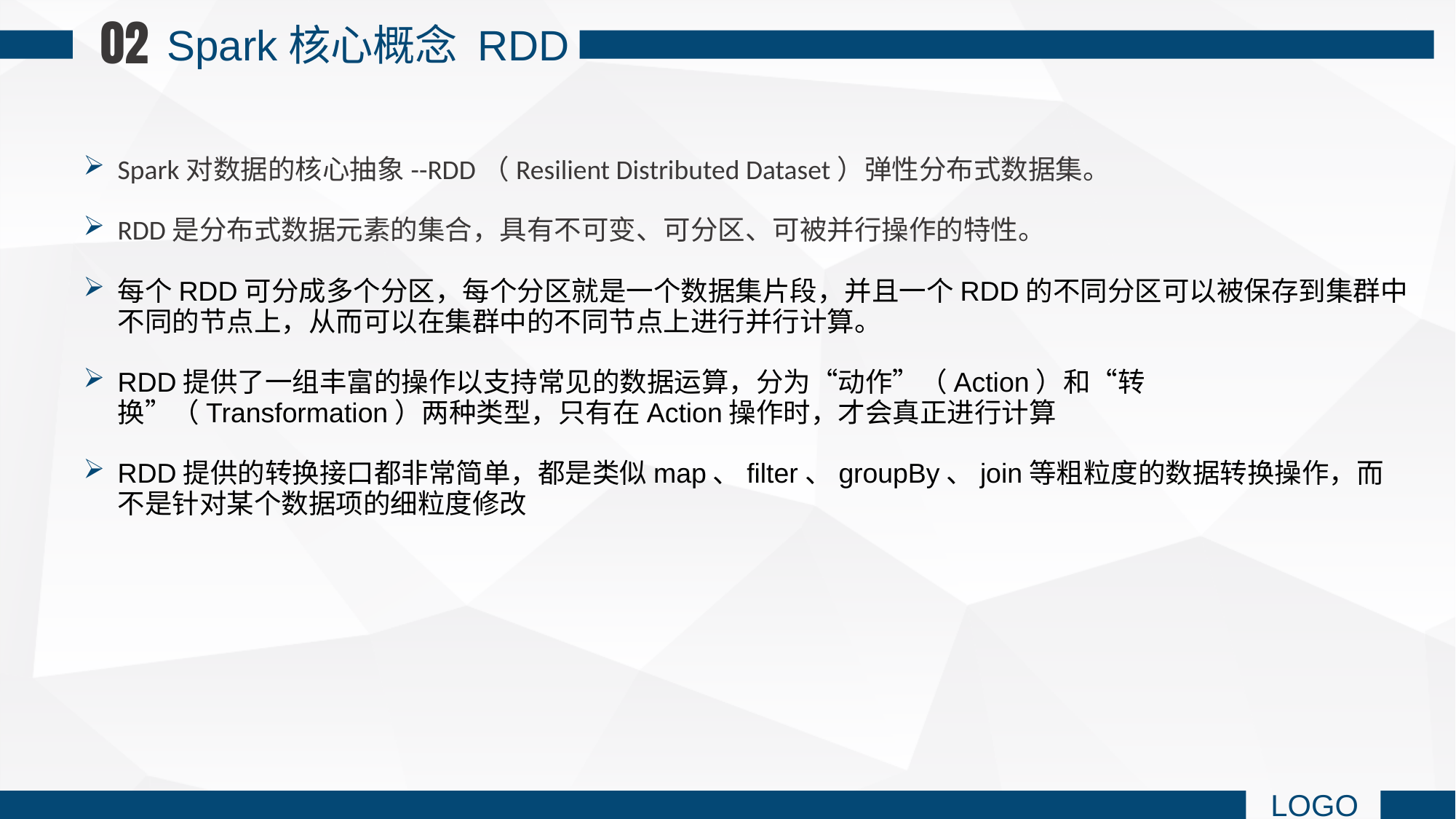

02
Spark核心概念 RDD

Spark对数据的核心抽象--RDD（Resilient Distributed Dataset）弹性分布式数据集。

RDD是分布式数据元素的集合，具有不可变、可分区、可被并行操作的特性。

每个RDD可分成多个分区，每个分区就是一个数据集片段，并且一个RDD的不同分区可以被保存到集群中不同的节点上，从而可以在集群中的不同节点上进行并行计算。

RDD提供了一组丰富的操作以支持常见的数据运算，分为“动作”（Action）和“转换”（Transformation）两种类型，只有在Action操作时，才会真正进行计算

RDD提供的转换接口都非常简单，都是类似map、filter、groupBy、join等粗粒度的数据转换操作，而不是针对某个数据项的细粒度修改

LOGO